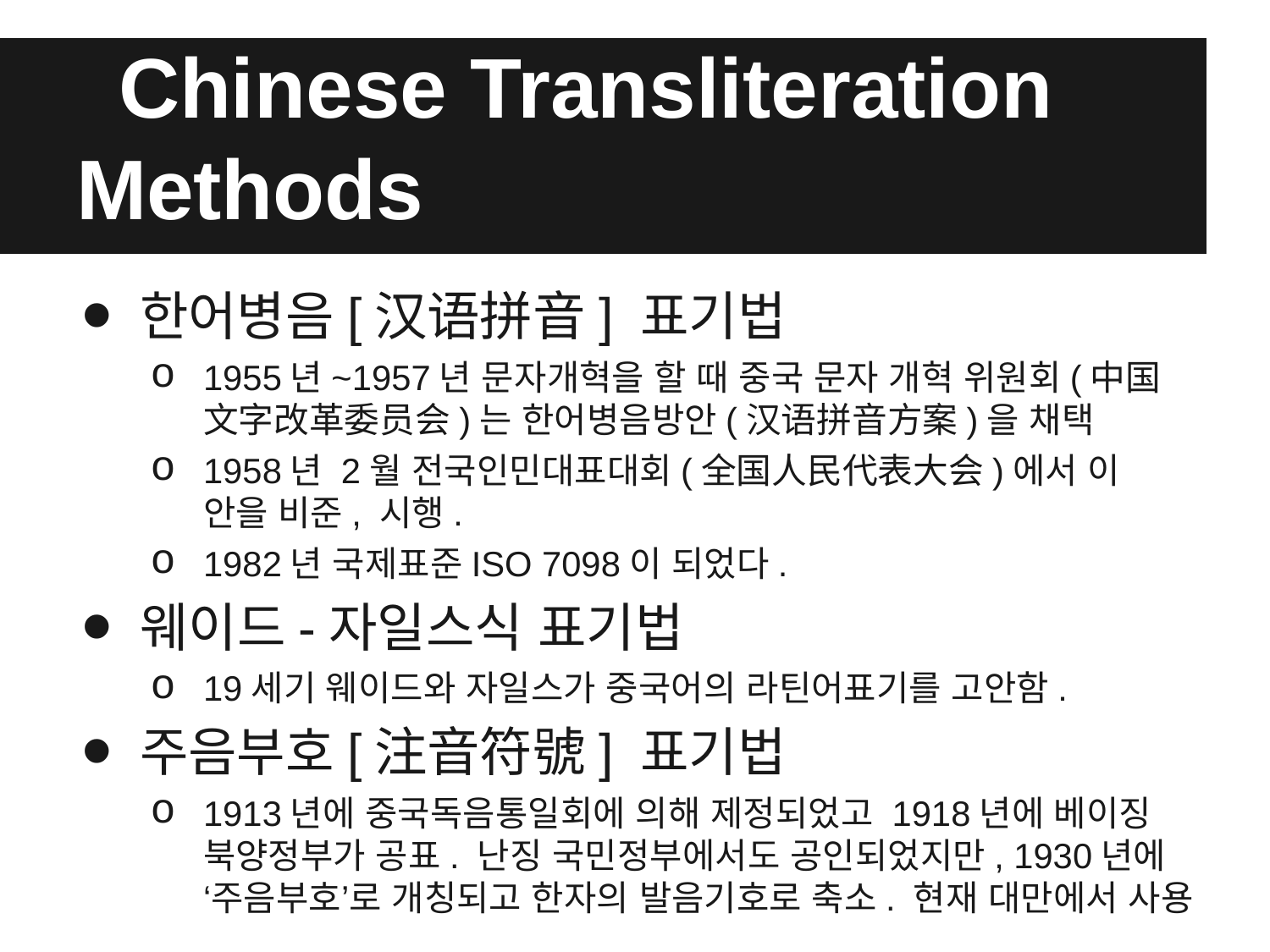

# Chinese Transliteration Methods
한어병음[汉语拼音] 표기법
1955년~1957년 문자개혁을 할 때 중국 문자 개혁 위원회(中国文字改革委员会)는 한어병음방안(汉语拼音方案)을 채택
1958년 2월 전국인민대표대회(全国人民代表大会)에서 이 안을 비준, 시행.
1982년 국제표준ISO 7098이 되었다.
웨이드-자일스식 표기법
19세기 웨이드와 자일스가 중국어의 라틴어표기를 고안함.
주음부호[注音符號] 표기법
1913년에 중국독음통일회에 의해 제정되었고 1918년에 베이징 북양정부가 공표. 난징 국민정부에서도 공인되었지만, 1930년에 ‘주음부호’로 개칭되고 한자의 발음기호로 축소. 현재 대만에서 사용